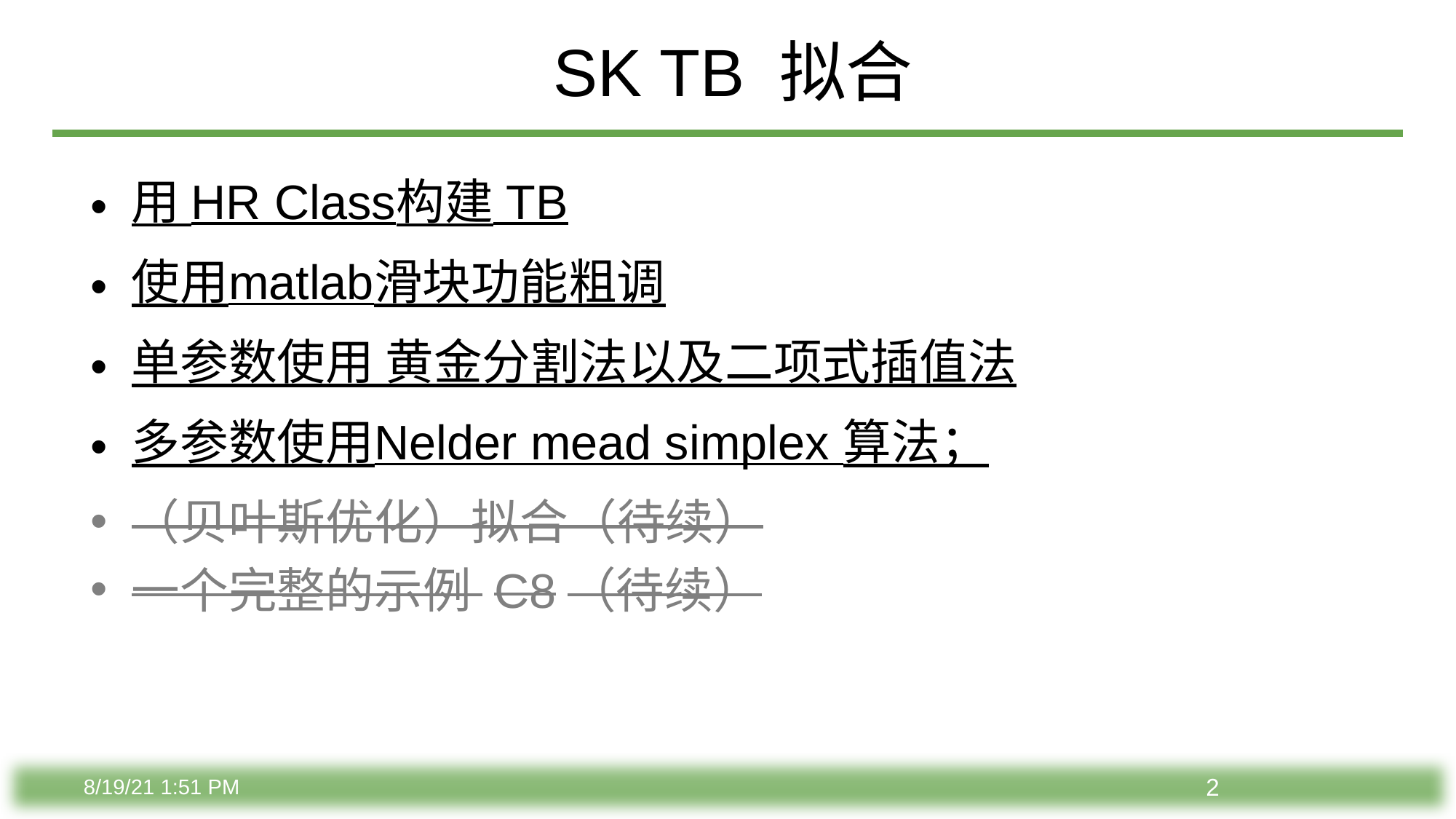

# SK TB 拟合
用 HR Class构建 TB
使用matlab滑块功能粗调
单参数使用 黄金分割法以及二项式插值法
多参数使用Nelder mead simplex 算法；
（贝叶斯优化）拟合（待续）
一个完整的示例 C8（待续）
8/19/21 1:51 PM

2